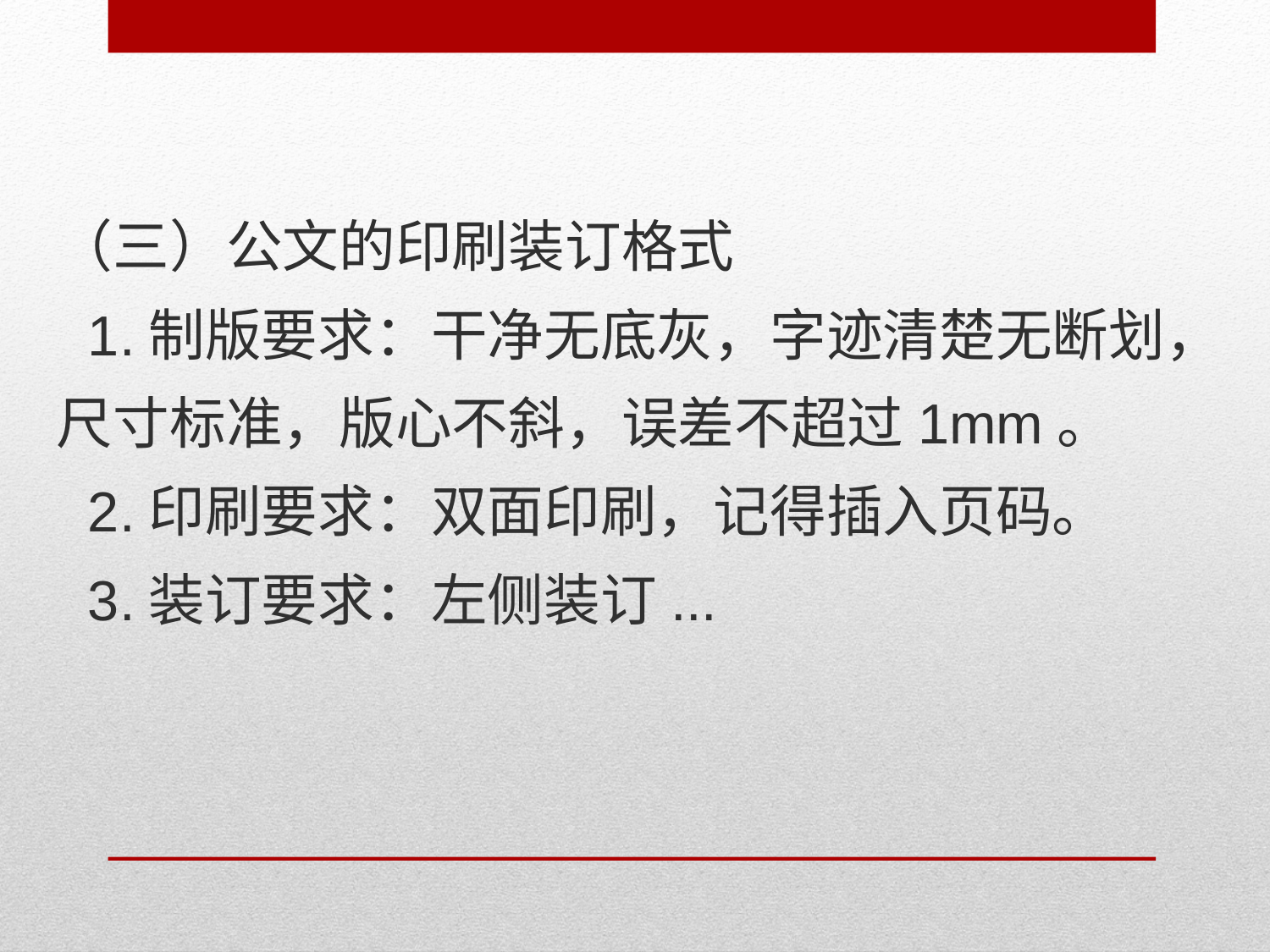

（三）公文的印刷装订格式
  1.制版要求：干净无底灰，字迹清楚无断划，尺寸标准，版心不斜，误差不超过1mm。
  2.印刷要求：双面印刷，记得插入页码。
  3.装订要求：左侧装订...